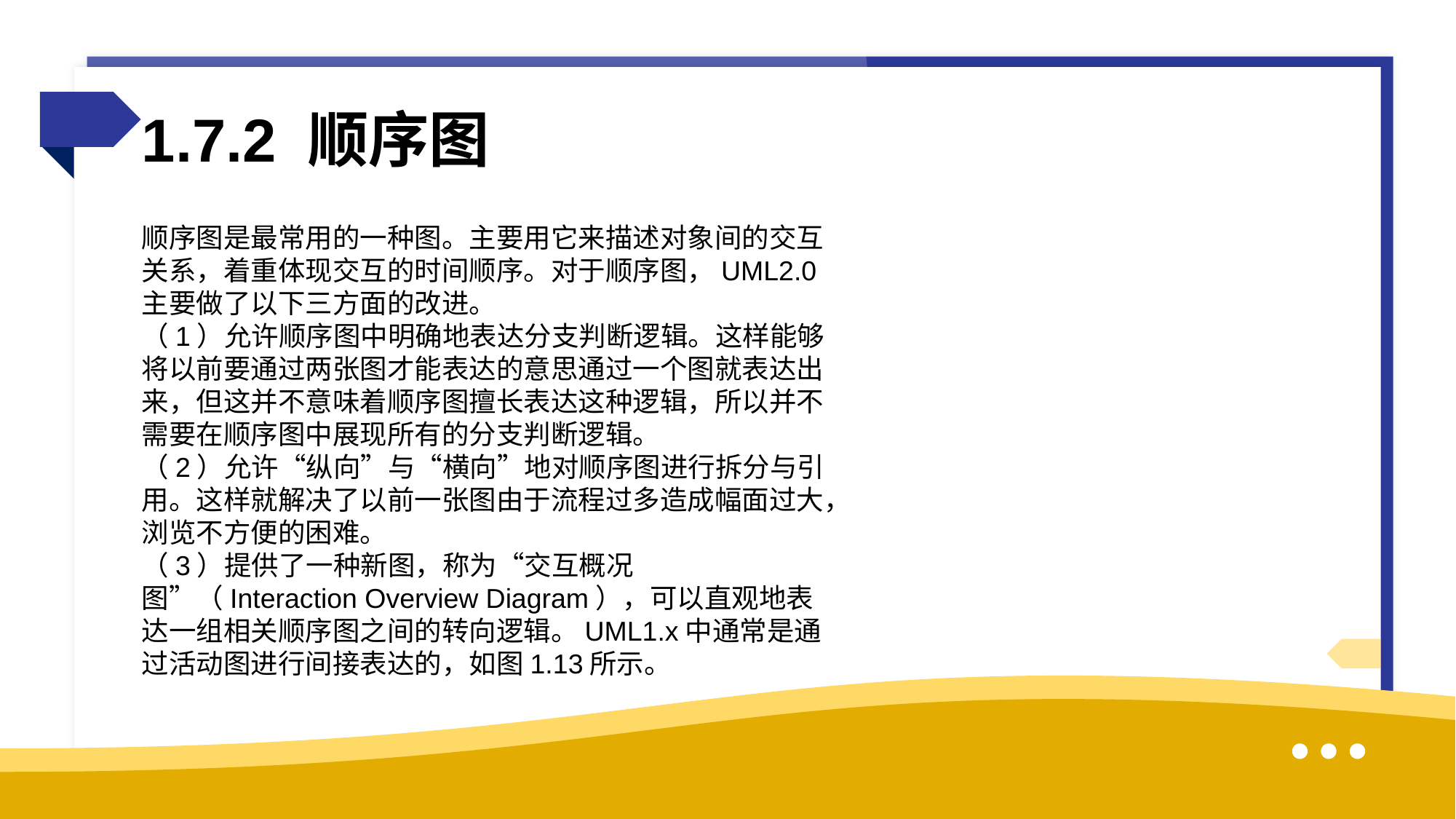

1.7.2 顺序图
顺序图是最常用的一种图。主要用它来描述对象间的交互关系，着重体现交互的时间顺序。对于顺序图，UML2.0主要做了以下三方面的改进。
（1）允许顺序图中明确地表达分支判断逻辑。这样能够将以前要通过两张图才能表达的意思通过一个图就表达出来，但这并不意味着顺序图擅长表达这种逻辑，所以并不需要在顺序图中展现所有的分支判断逻辑。
（2）允许“纵向”与“横向”地对顺序图进行拆分与引用。这样就解决了以前一张图由于流程过多造成幅面过大，浏览不方便的困难。
（3）提供了一种新图，称为“交互概况图”（Interaction Overview Diagram），可以直观地表达一组相关顺序图之间的转向逻辑。UML1.x中通常是通过活动图进行间接表达的，如图1.13所示。